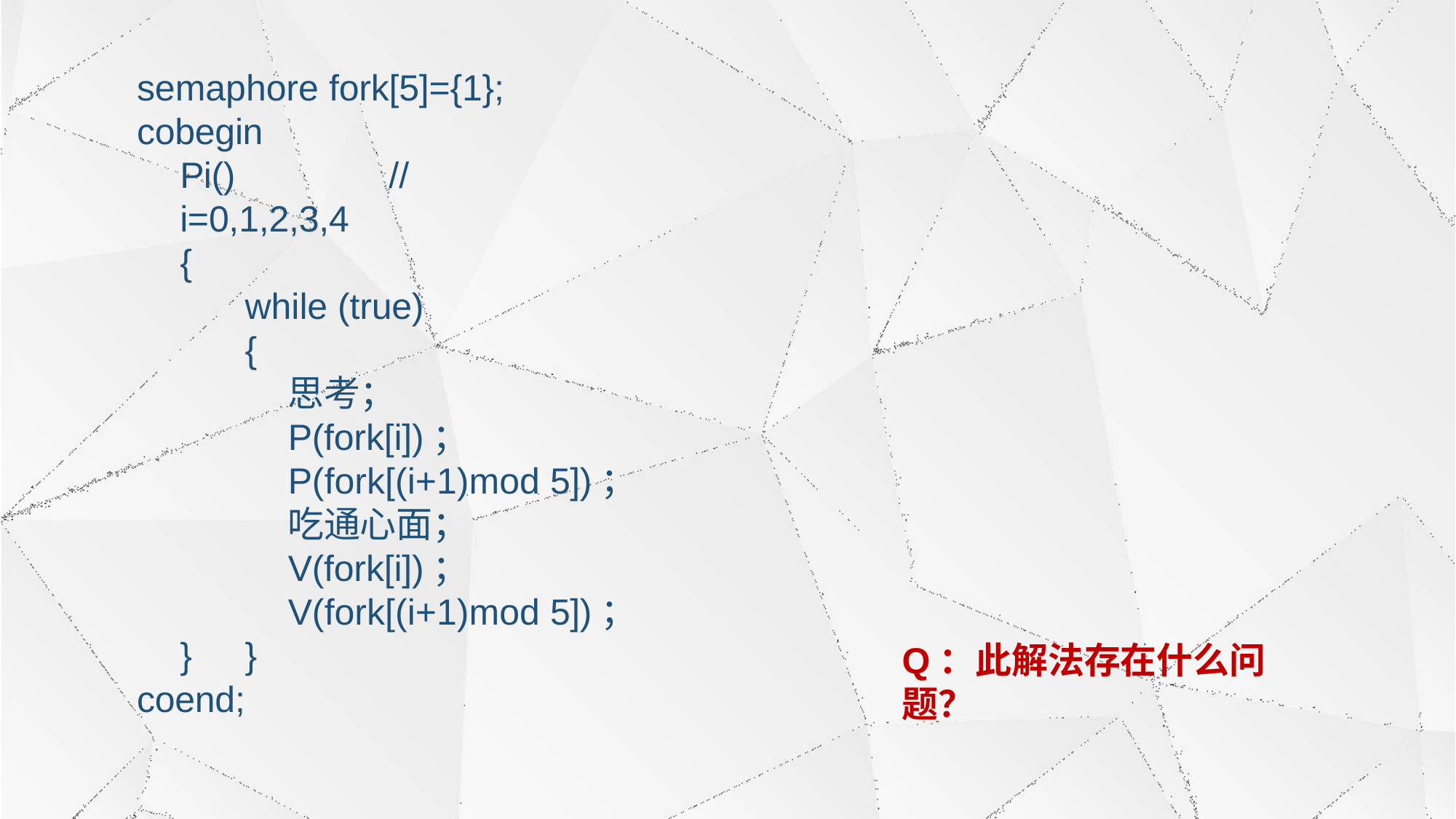

semaphore fork[5]={1}; cobegin
Pi()	// i=0,1,2,3,4
{
while (true)
{
思考； P(fork[i])；
P(fork[(i+1)mod 5])；吃通心面； V(fork[i])； V(fork[(i+1)mod 5])；
}
}
Q：此解法存在什么问题？
coend;